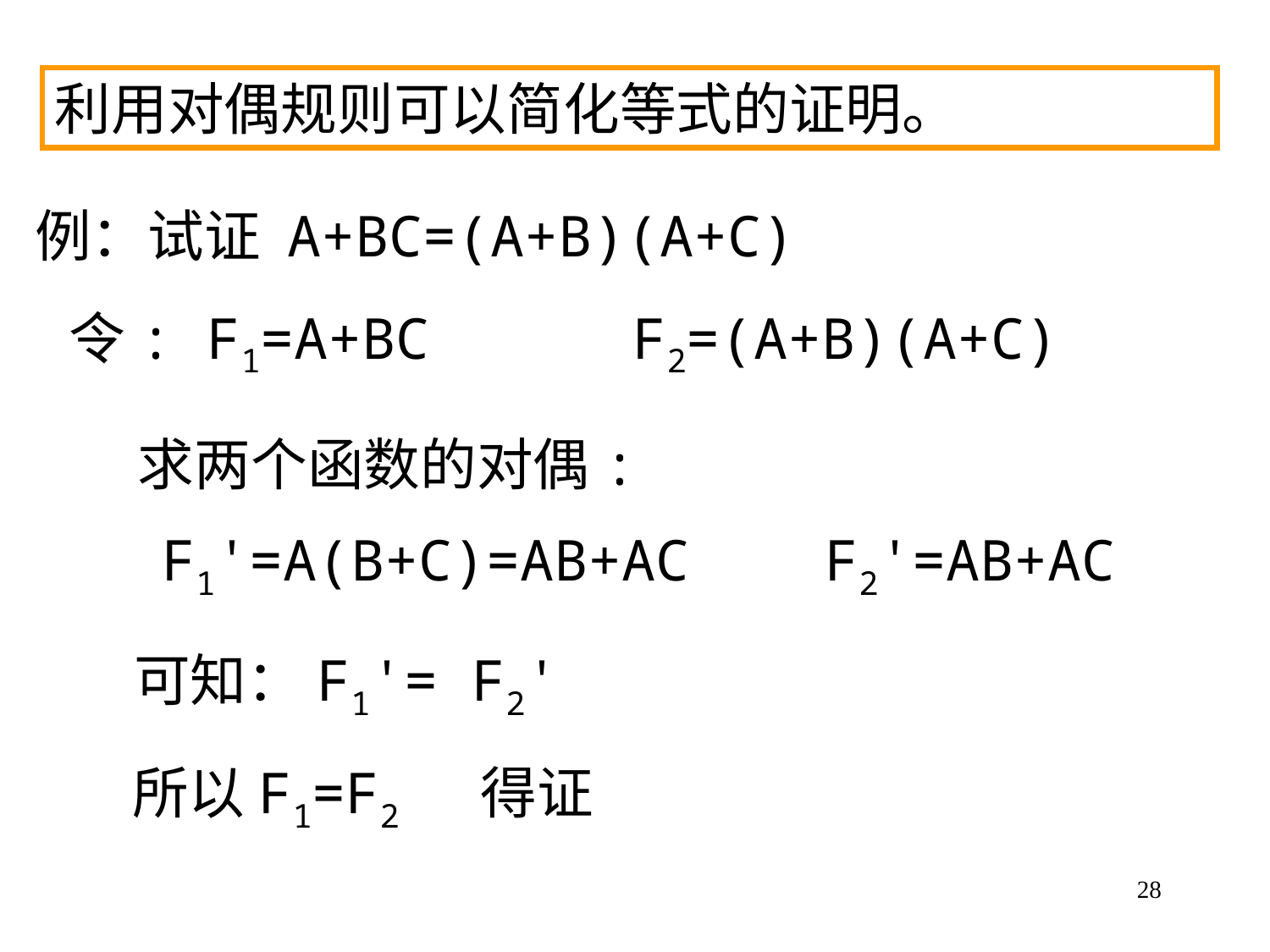

利用对偶规则可以简化等式的证明。
例：试证 A+BC=(A+B)(A+C)
令: F1=A+BC      F2=(A+B)(A+C)
求两个函数的对偶:
F1'=A(B+C)=AB+AC    F2'=AB+AC
可知：F1'= F2'
所以F1=F2  得证
28